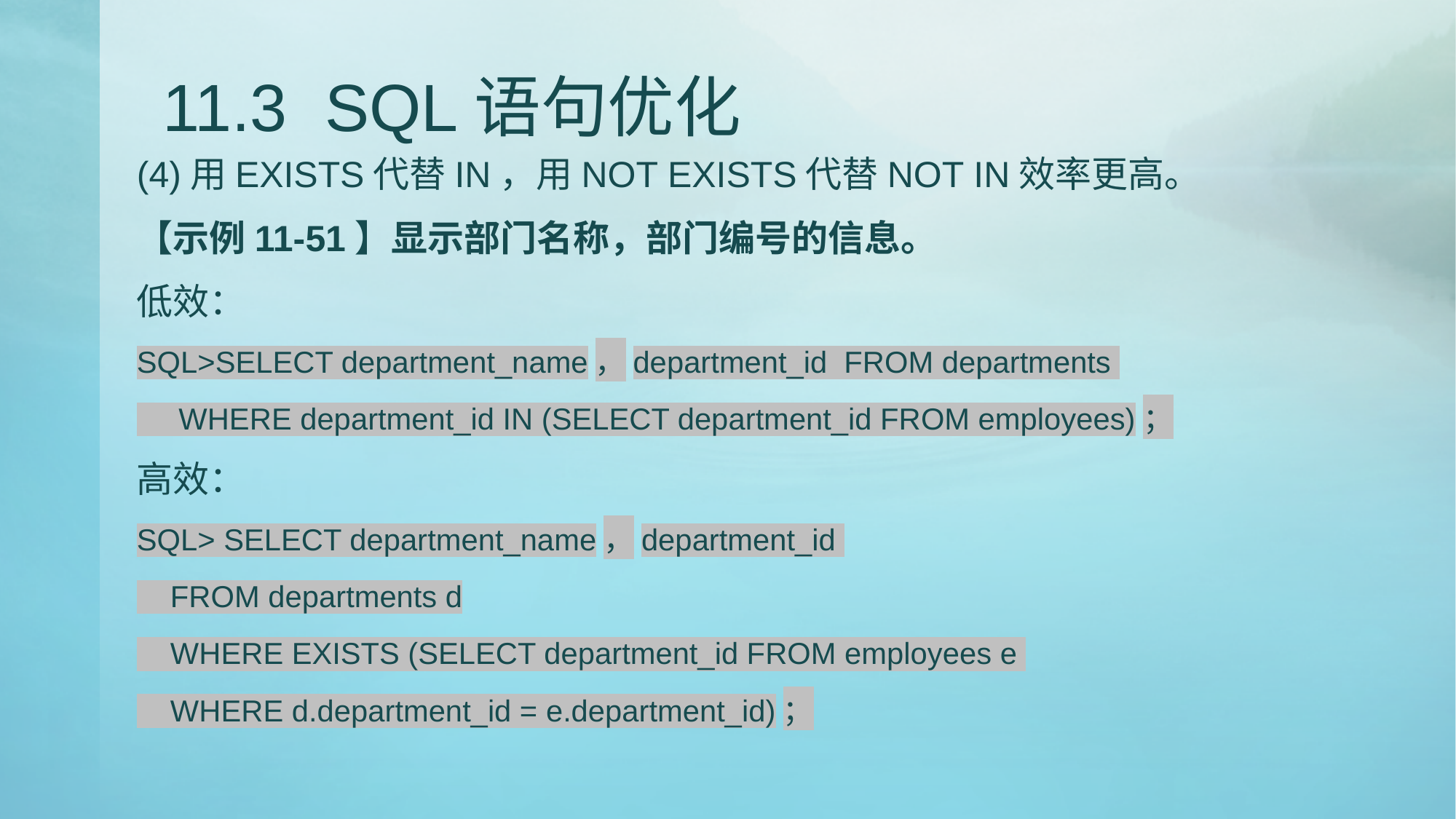

# 11.3  SQL语句优化
(4)用EXISTS代替IN，用NOT EXISTS代替NOT IN效率更高。
【示例11-51】显示部门名称，部门编号的信息。
低效：
SQL>SELECT department_name，department_id  FROM departments
     WHERE department_id IN (SELECT department_id FROM employees)；
高效：
SQL> SELECT department_name，department_id
    FROM departments d
    WHERE EXISTS (SELECT department_id FROM employees e
    WHERE d.department_id = e.department_id)；